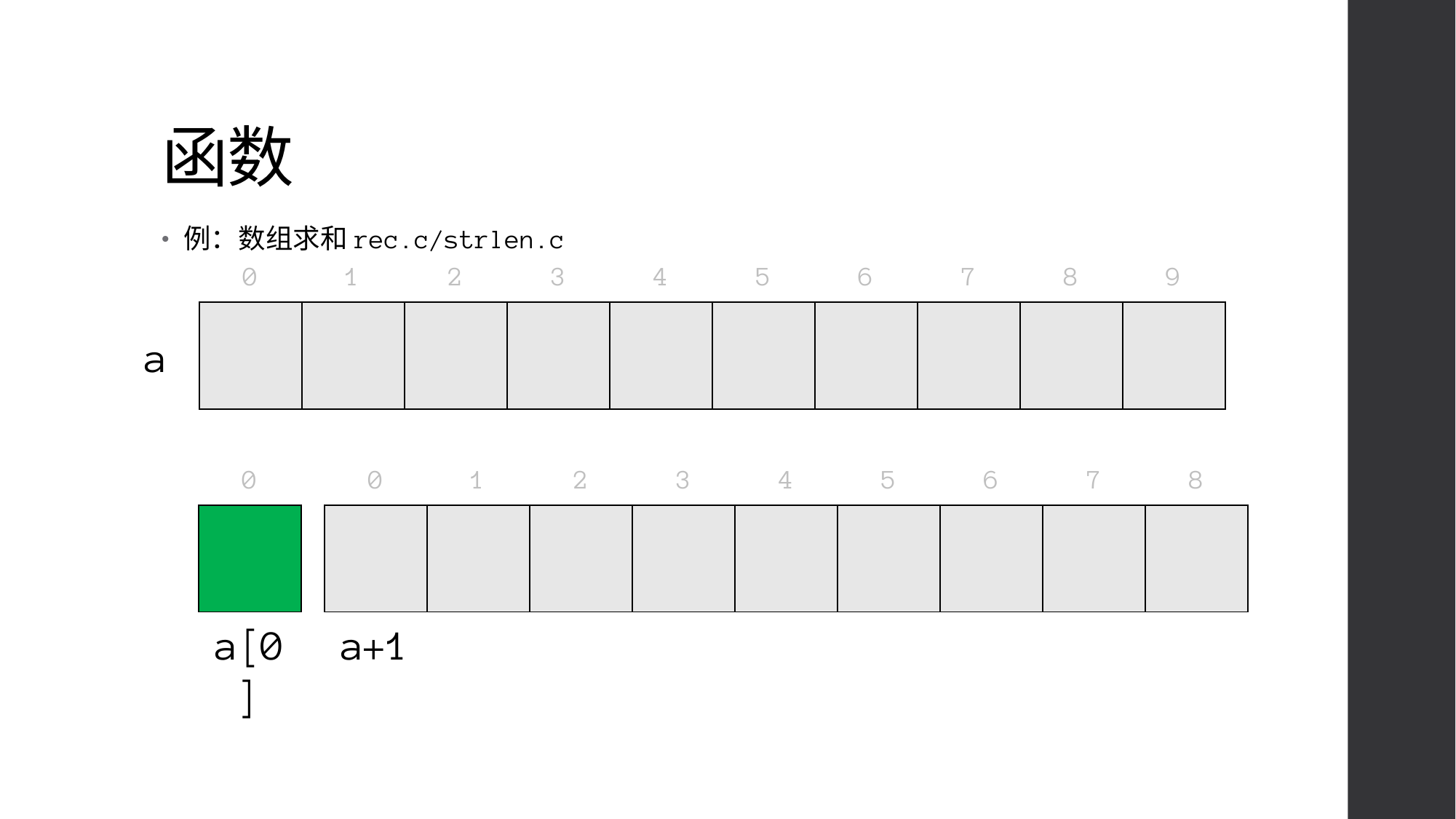

# 函数
例：数组求和rec.c/strlen.c

| 0 | 1 | 2 | 3 | 4 | 5 | 6 | 7 | 8 | 9 |
| --- | --- | --- | --- | --- | --- | --- | --- | --- | --- |
|  |  |  |  |  |  |  |  |  |  |
| --- | --- | --- | --- | --- | --- | --- | --- | --- | --- |
a
| 0 |
| --- |
| 0 | 1 | 2 | 3 | 4 | 5 | 6 | 7 | 8 |
| --- | --- | --- | --- | --- | --- | --- | --- | --- |
|  |
| --- |
|  |  |  |  |  |  |  |  |  |
| --- | --- | --- | --- | --- | --- | --- | --- | --- |
a[0]
a+1